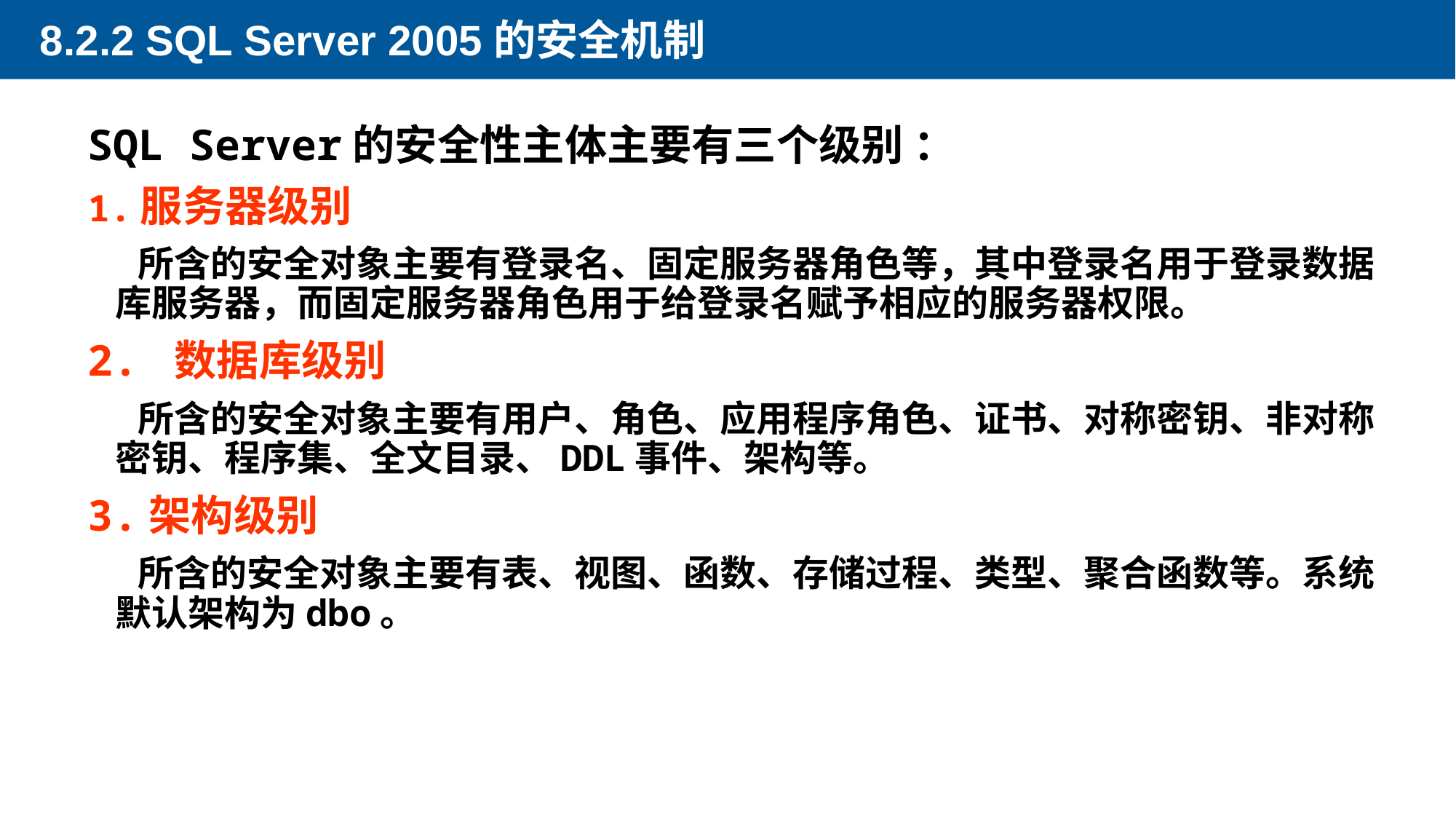

8.2.2 SQL Server 2005的安全机制
SQL Server的安全性主体主要有三个级别 ：
1.服务器级别
     所含的安全对象主要有登录名、固定服务器角色等，其中登录名用于登录数据库服务器，而固定服务器角色用于给登录名赋予相应的服务器权限。
2. 数据库级别
     所含的安全对象主要有用户、角色、应用程序角色、证书、对称密钥、非对称密钥、程序集、全文目录、DDL事件、架构等。
3.架构级别
     所含的安全对象主要有表、视图、函数、存储过程、类型、聚合函数等。系统默认架构为dbo。